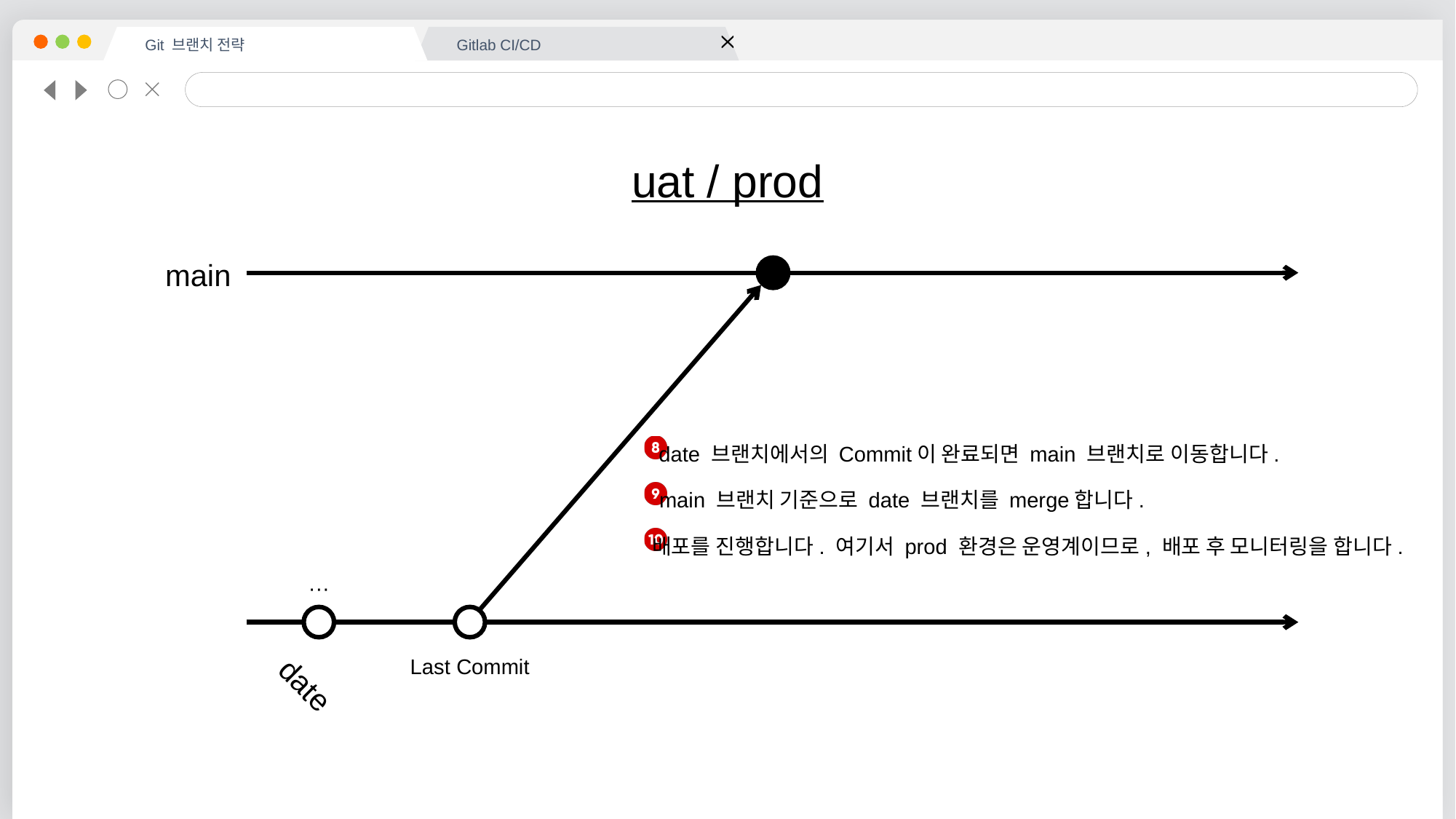

Gitlab CI/CD

Git 브랜치 전략

uat / prod
main

date 브랜치에서의 Commit이 완료되면 main 브랜치로 이동합니다.

main 브랜치 기준으로 date 브랜치를 merge합니다.

배포를 진행합니다. 여기서 prod 환경은 운영계이므로, 배포 후 모니터링을 합니다.

···
date

Last Commit